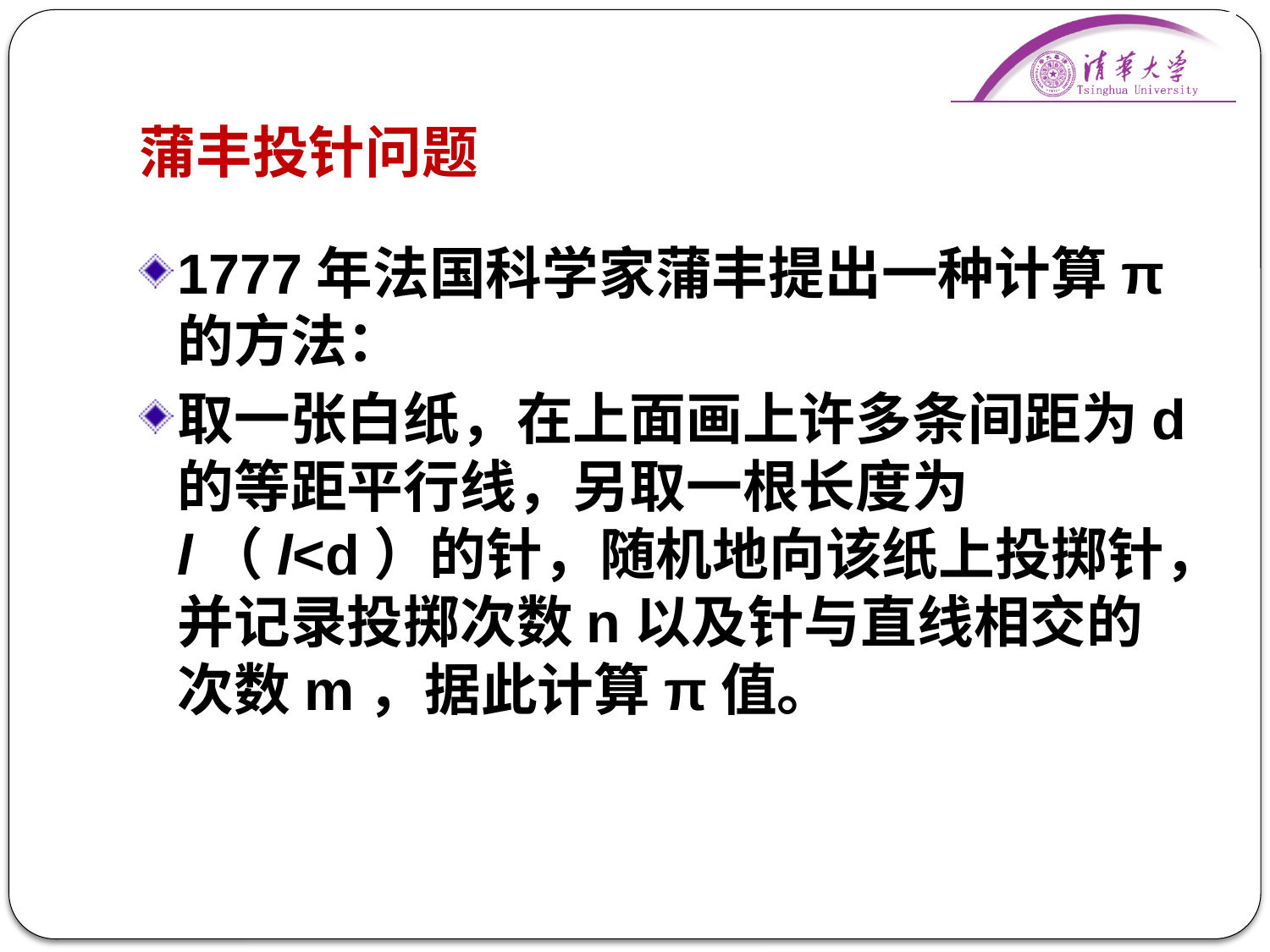

# 蒲丰投针问题
1777年法国科学家蒲丰提出一种计算π的方法：
取一张白纸，在上面画上许多条间距为d的等距平行线，另取一根长度为l（l<d）的针，随机地向该纸上投掷针，并记录投掷次数n以及针与直线相交的次数m，据此计算π值。
12